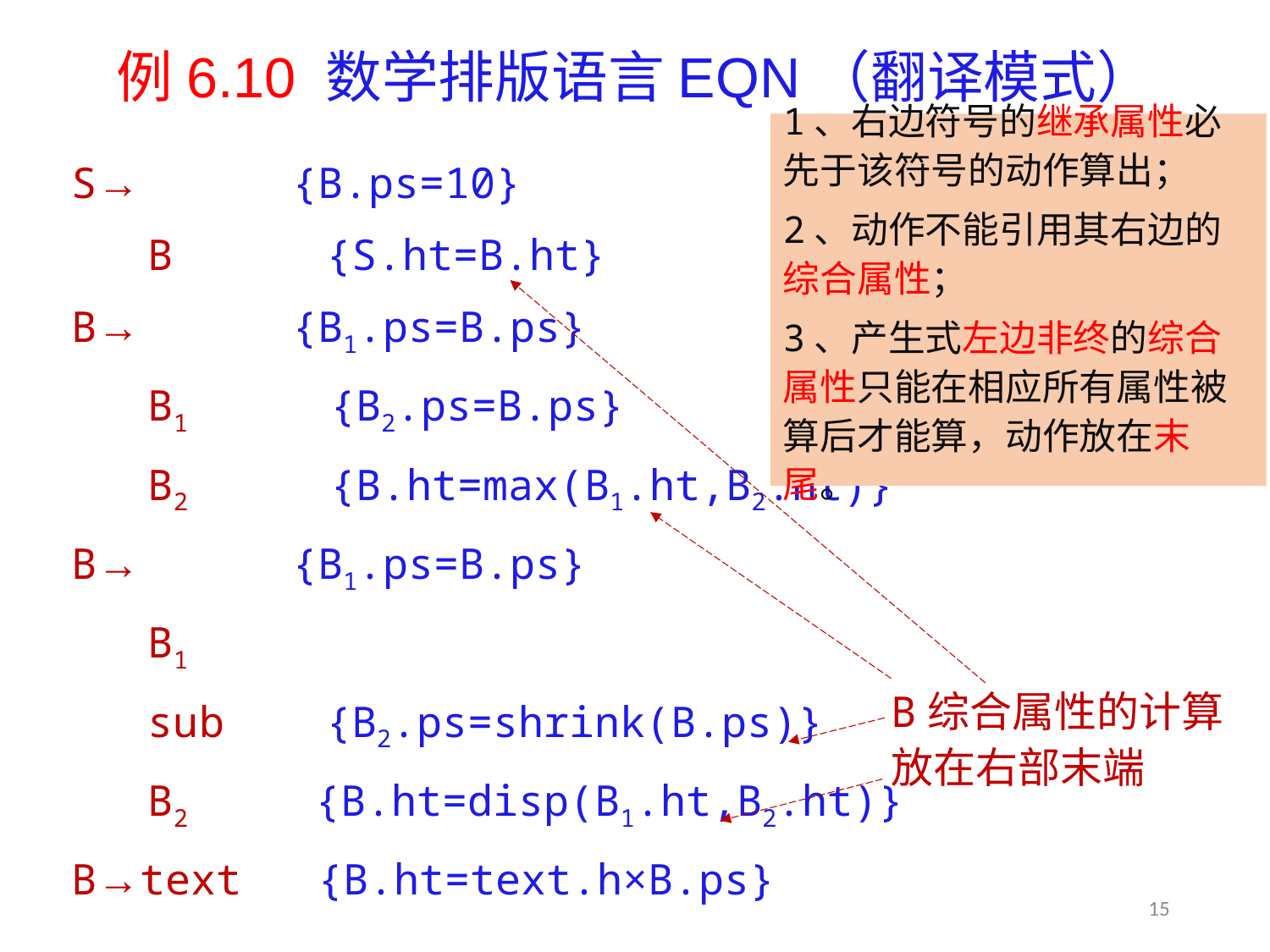

# 例6.10 数学排版语言EQN（翻译模式）
1、右边符号的继承属性必先于该符号的动作算出；
2、动作不能引用其右边的综合属性；
3、产生式左边非终的综合属性只能在相应所有属性被算后才能算，动作放在末尾。
S→            {B.ps=10}
   B      {S.ht=B.ht}
B→            {B1.ps=B.ps}
   B1      {B2.ps=B.ps}
   B2      {B.ht=max(B1.ht,B2.ht)}
B→            {B1.ps=B.ps}
   B1
   sub    {B2.ps=shrink(B.ps)}
   B2     {B.ht=disp(B1.ht,B2.ht)}
B→text   {B.ht=text.h×B.ps}

B综合属性的计算放在右部末端
15